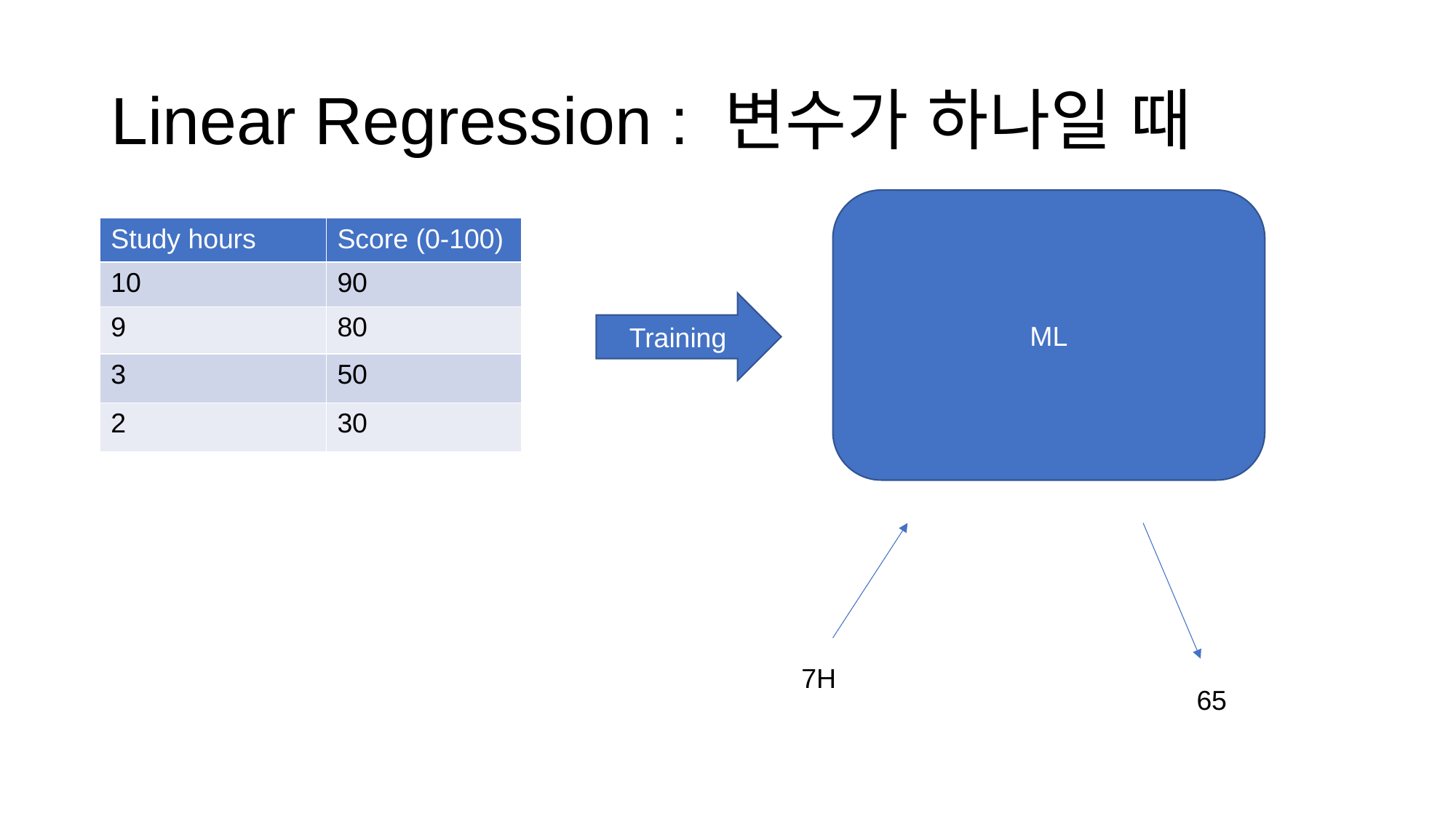

# Linear Regression : 변수가 하나일 때
ML
| Study hours | Score (0-100) |
| --- | --- |
| 10 | 90 |
| 9 | 80 |
| 3 | 50 |
| 2 | 30 |
Training
7H
65